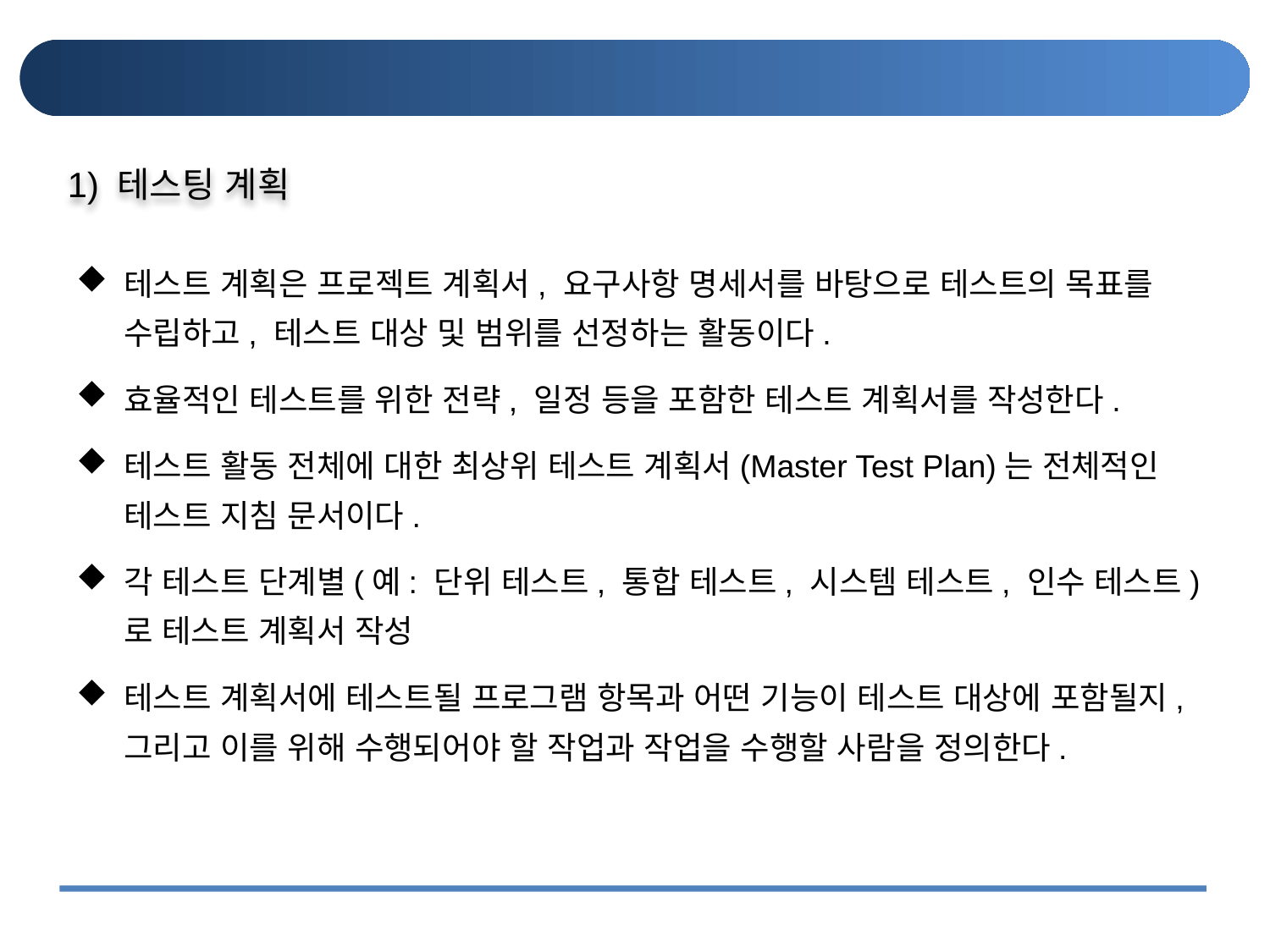

#
1) 테스팅 계획
테스트 계획은 프로젝트 계획서, 요구사항 명세서를 바탕으로 테스트의 목표를 수립하고, 테스트 대상 및 범위를 선정하는 활동이다.
효율적인 테스트를 위한 전략, 일정 등을 포함한 테스트 계획서를 작성한다.
테스트 활동 전체에 대한 최상위 테스트 계획서(Master Test Plan)는 전체적인 테스트 지침 문서이다.
각 테스트 단계별(예: 단위 테스트, 통합 테스트, 시스템 테스트, 인수 테스트)로 테스트 계획서 작성
테스트 계획서에 테스트될 프로그램 항목과 어떤 기능이 테스트 대상에 포함될지, 그리고 이를 위해 수행되어야 할 작업과 작업을 수행할 사람을 정의한다.